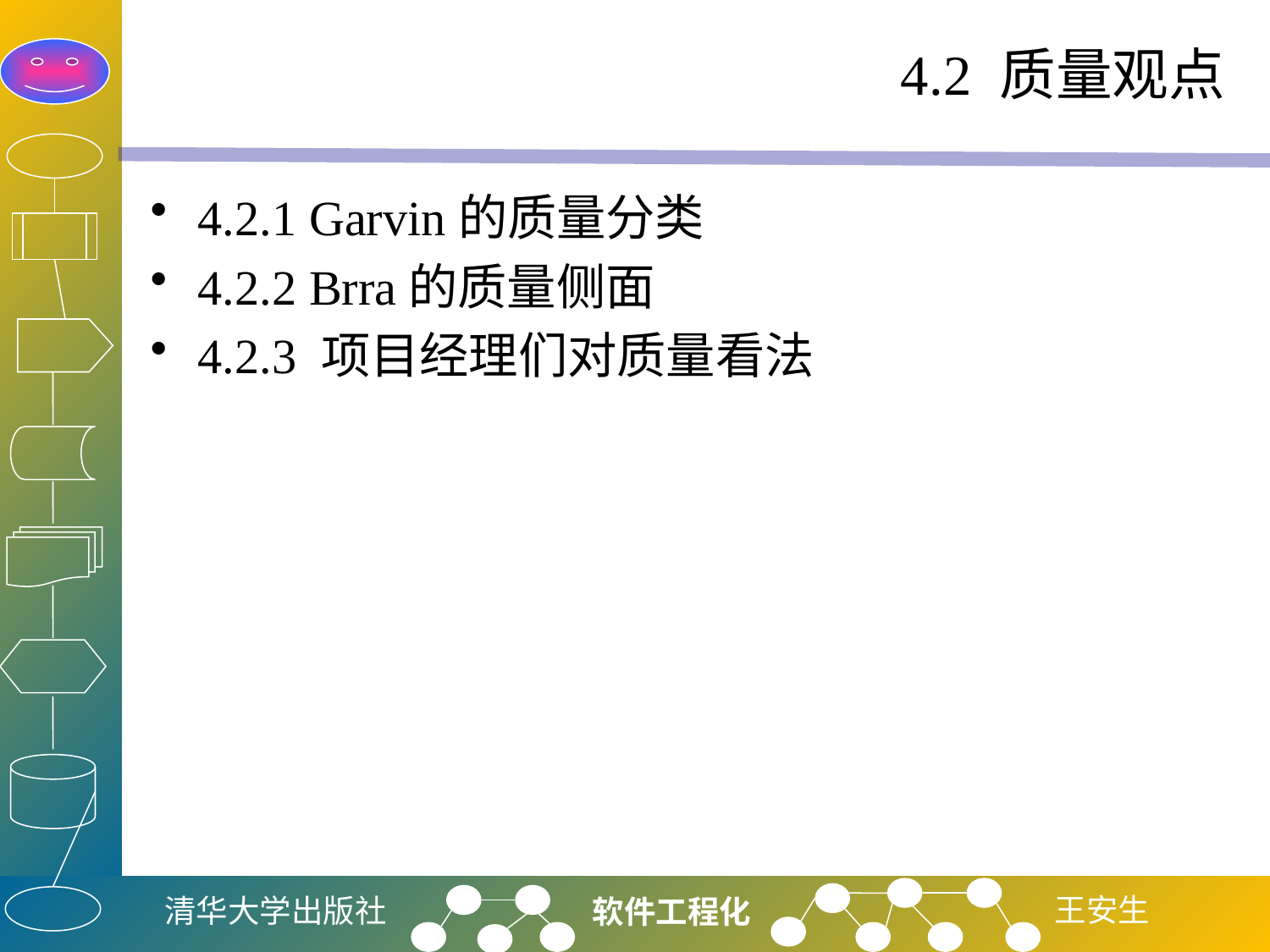

# 4.2 质量观点
4.2.1 Garvin的质量分类
4.2.2 Brra的质量侧面
4.2.3 项目经理们对质量看法